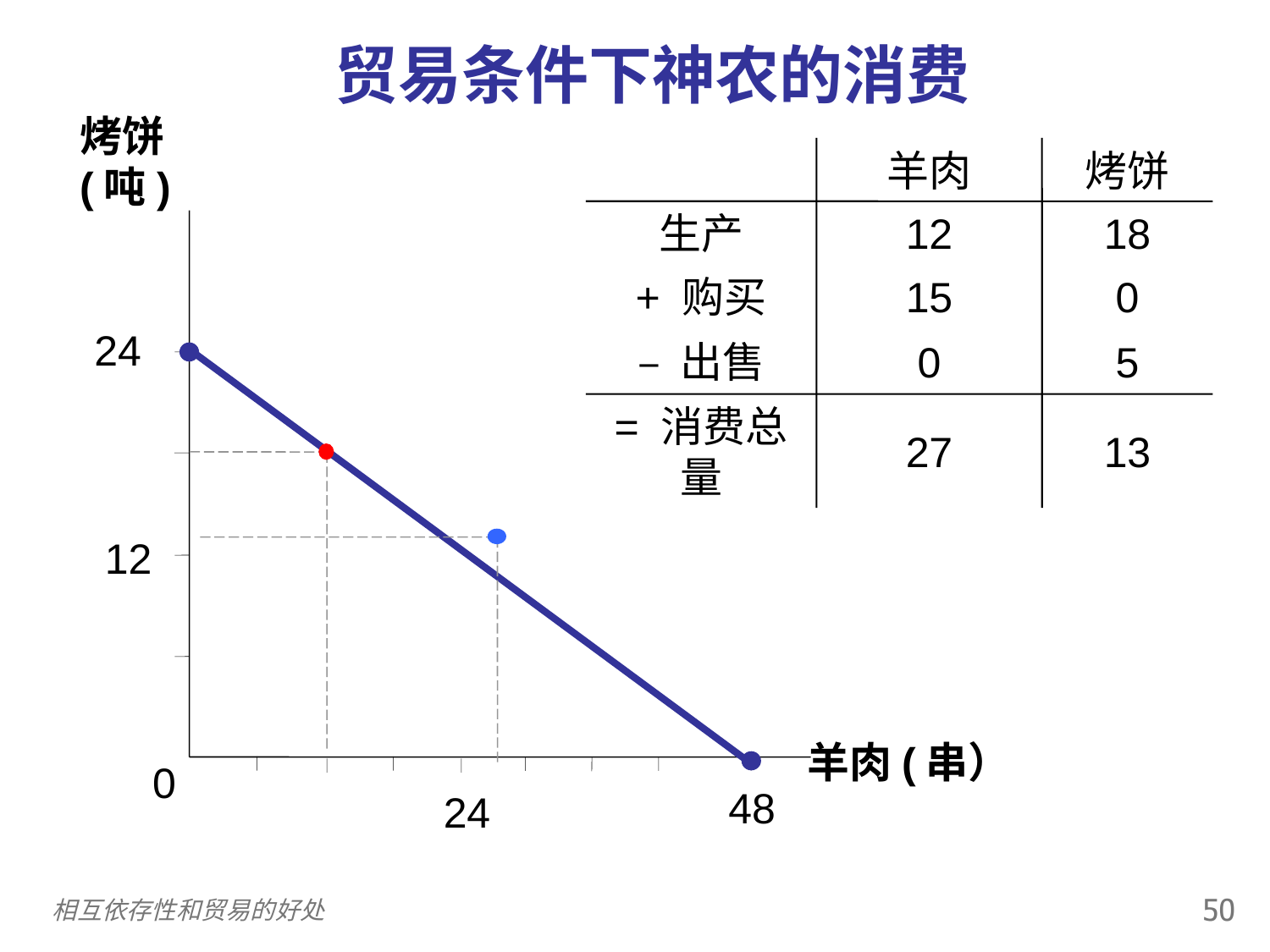

贸易条件下神农的消费
0
烤饼(吨)
羊肉(串）

羊肉

烤饼

生产
12
18

24

0

48

+ 购买
15
0

– 出售
0
5

= 消费总量
27
13

12

24
50
相互依存性和贸易的好处